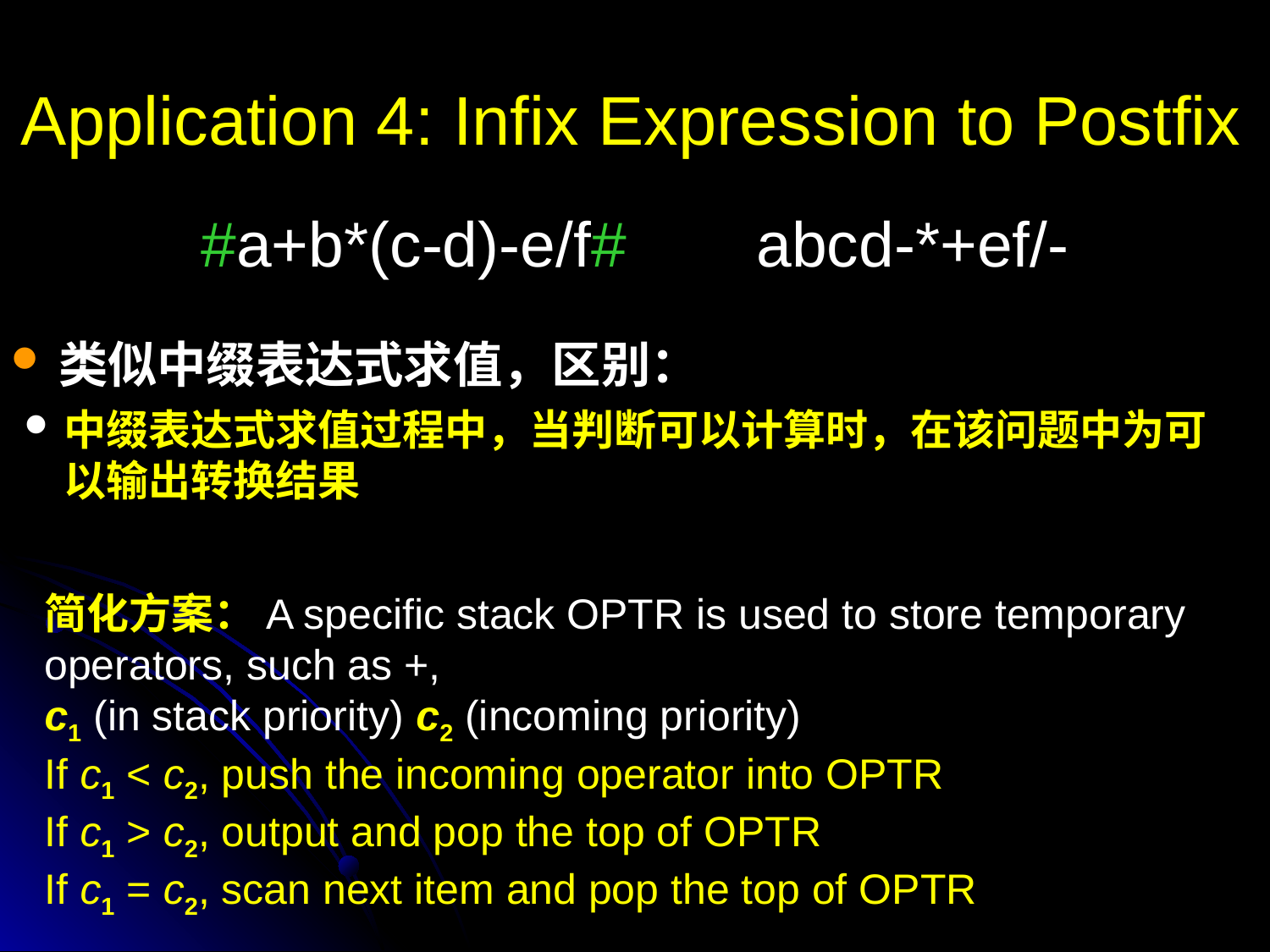

Application 4: Infix Expression to Postfix
#a+b*(c-d)-e/f#	 	abcd-*+ef/-
类似中缀表达式求值，区别：
中缀表达式求值过程中，当判断可以计算时，在该问题中为可以输出转换结果

简化方案：A specific stack OPTR is used to store temporary operators, such as +,
c1 (in stack priority) c2 (incoming priority)
If c1 < c2, push the incoming operator into OPTR
If c1 > c2, output and pop the top of OPTR
If c1 = c2, scan next item and pop the top of OPTR